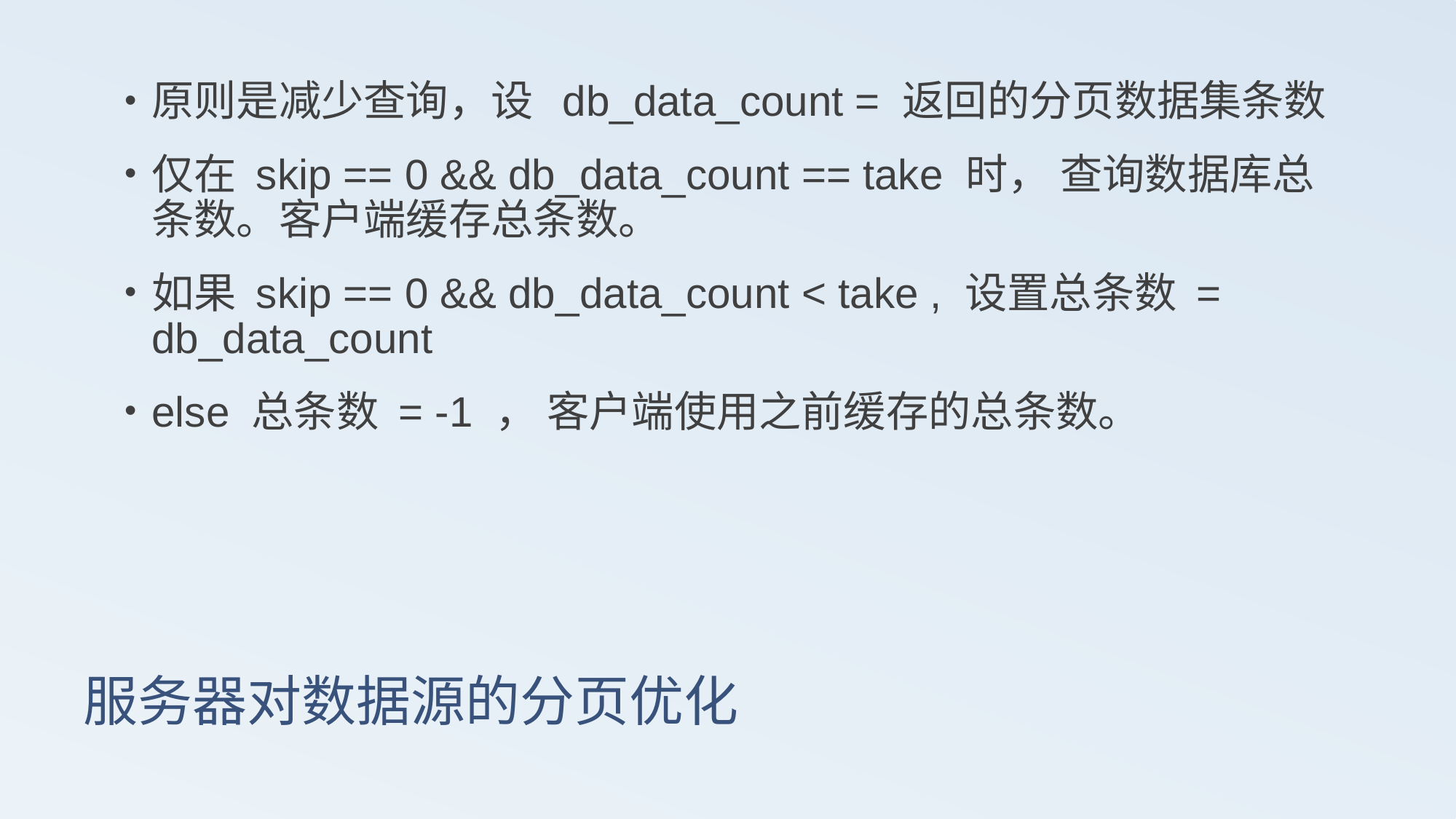

原则是减少查询，设  db_data_count = 返回的分页数据集条数
仅在 skip == 0 && db_data_count == take 时， 查询数据库总条数。客户端缓存总条数。
如果 skip == 0 && db_data_count < take , 设置总条数 = db_data_count
else 总条数 = -1 ， 客户端使用之前缓存的总条数。

# 服务器对数据源的分页优化